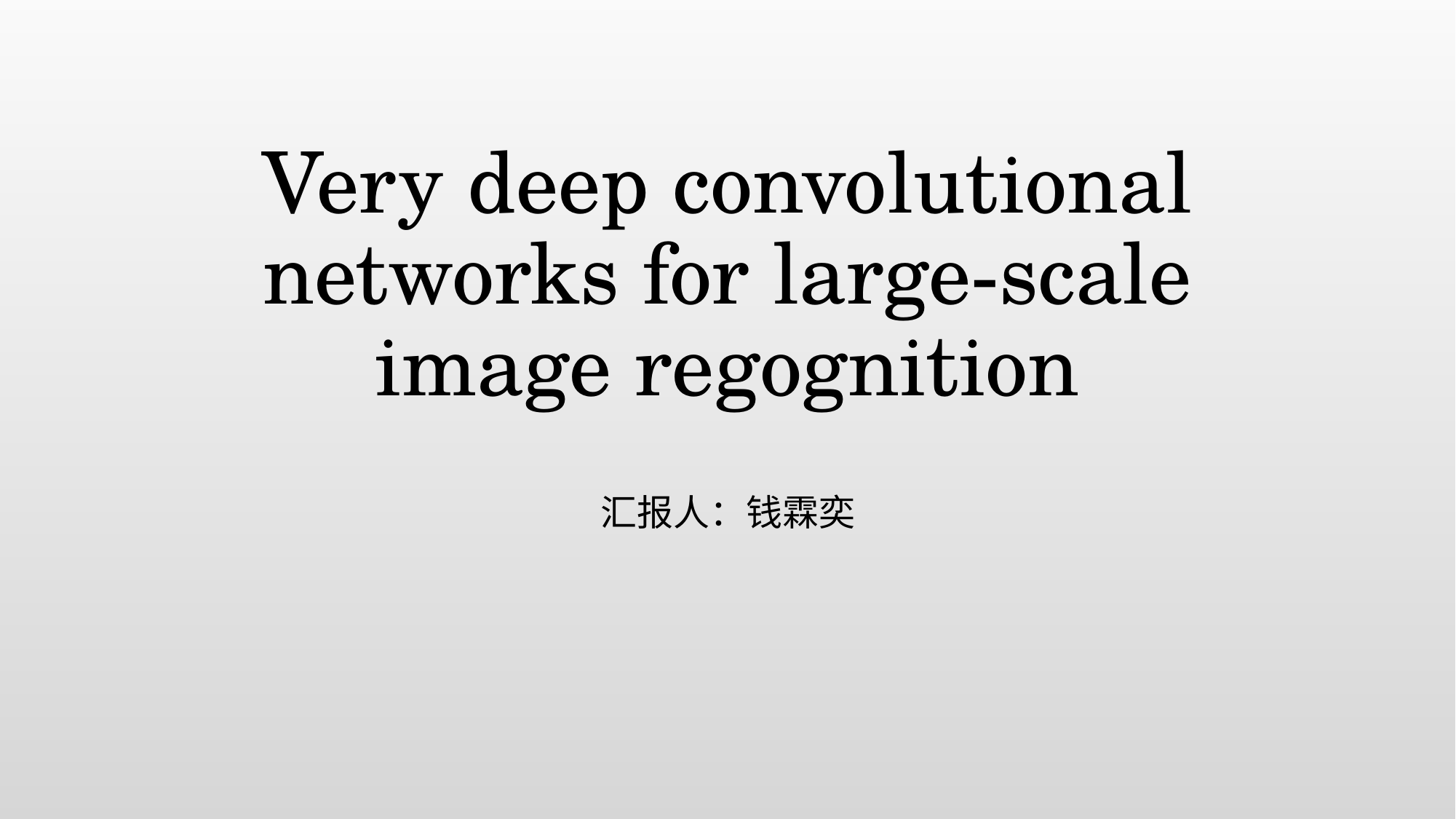

# Very deep convolutional networks for large-scale image regognition

汇报人：钱霖奕